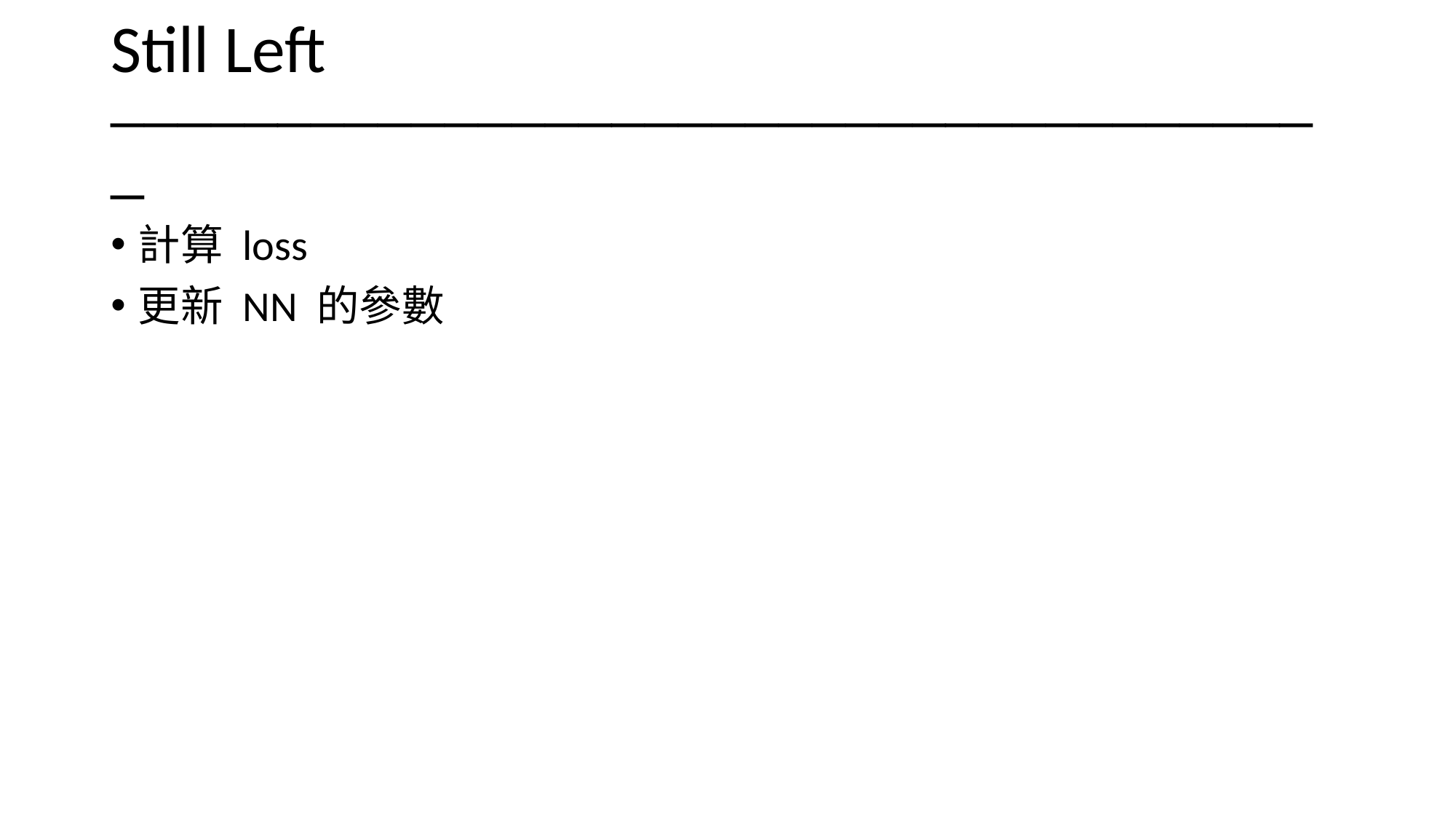

# Still Left ─────────────────────────────────────
計算 loss
更新 NN 的參數